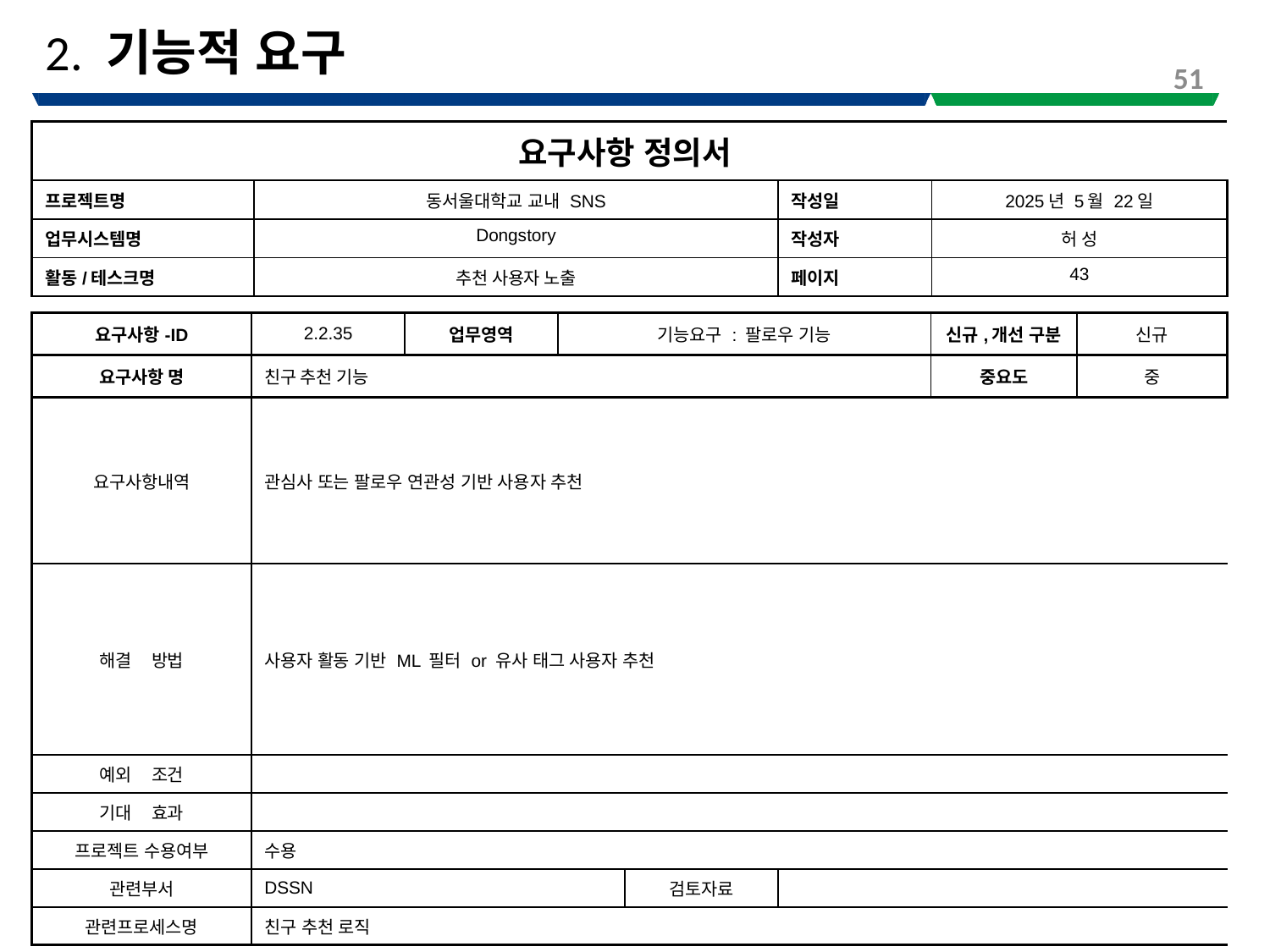

# 2. 기능적 요구
51
| 요구사항 정의서 |  |  |  |
| --- | --- | --- | --- |
| 프로젝트명 | 동서울대학교 교내 SNS | 작성일 | 2025년 5월 22일 |
| 업무시스템명 | Dongstory | 작성자 | 허 성 |
| 활동/테스크명 | 추천 사용자 노출 | 페이지 | 43 |
| 요구사항-ID | 2.2.35 | 업무영역 | 기능요구 : 팔로우 기능 |  |  | 신규,개선 구분 | 신규 |
| --- | --- | --- | --- | --- | --- | --- | --- |
| 요구사항 명 | 친구 추천 기능 |  |  |  |  | 중요도 | 중 |
| 요구사항내역 | 관심사 또는 팔로우 연관성 기반 사용자 추천 |  |  |  |  |  |  |
| 해결 방법 | 사용자 활동 기반 ML 필터 or 유사 태그 사용자 추천 |  |  |  |  |  |  |
| 예외 조건 |  |  |  |  |  |  |  |
| 기대 효과 |  |  |  |  |  |  |  |
| 프로젝트 수용여부 | 수용 |  |  |  |  |  |  |
| 관련부서 | DSSN |  |  | 검토자료 |  |  |  |
| 관련프로세스명 | 친구 추천 로직 |  |  |  |  |  |  |